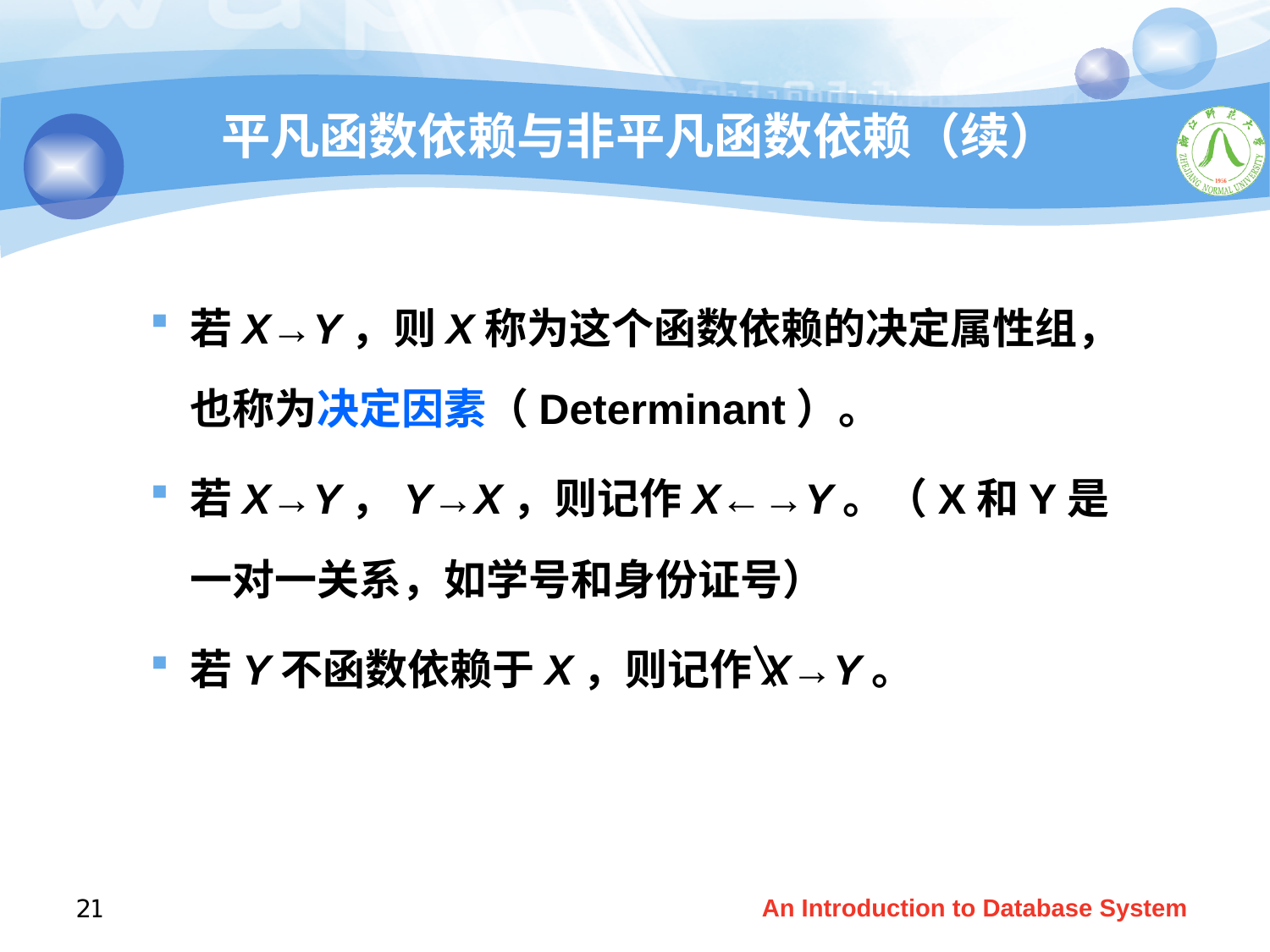

# 平凡函数依赖与非平凡函数依赖（续）
若X→Y，则X称为这个函数依赖的决定属性组，也称为决定因素（Determinant）。
若X→Y，Y→X，则记作X←→Y。（X和Y是一对一关系，如学号和身份证号）
若Y不函数依赖于X，则记作X→Y。

21
An Introduction to Database System